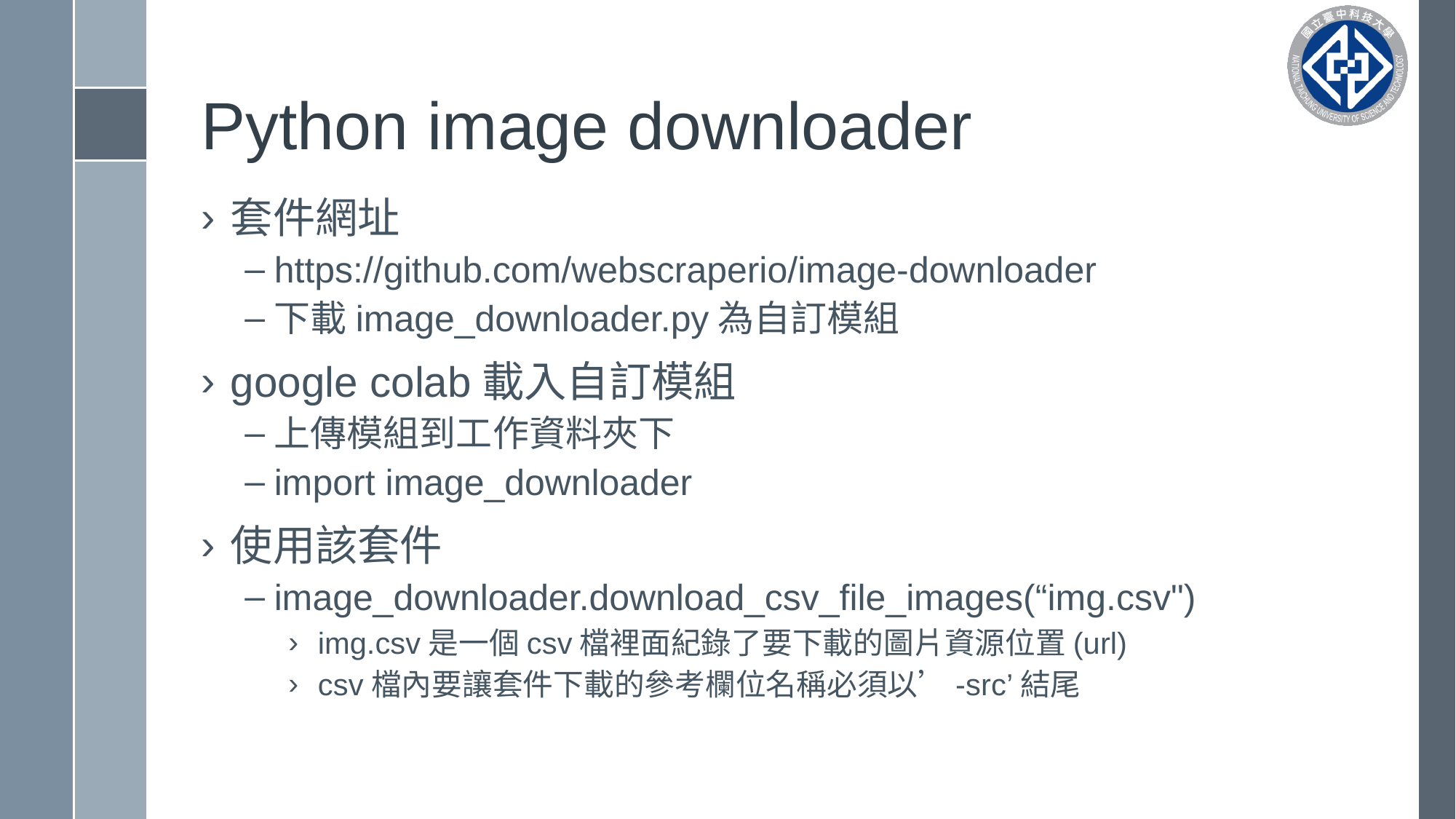

# Python image downloader
套件網址
https://github.com/webscraperio/image-downloader
下載image_downloader.py為自訂模組
google colab載入自訂模組
上傳模組到工作資料夾下
import image_downloader
使用該套件
image_downloader.download_csv_file_images(“img.csv")
img.csv是一個csv檔裡面紀錄了要下載的圖片資源位置(url)
csv檔內要讓套件下載的參考欄位名稱必須以’-src’結尾